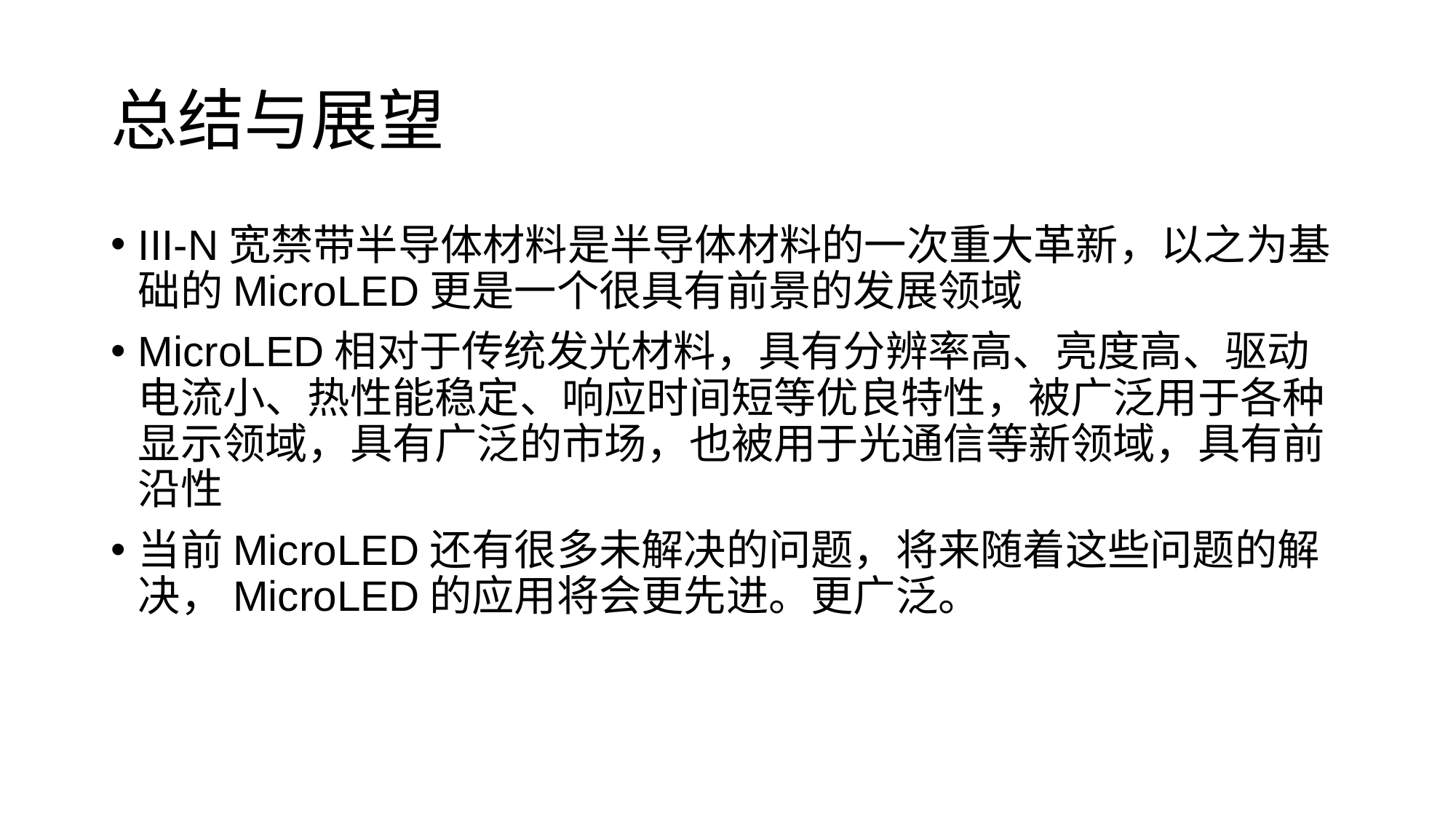

# 总结与展望
III-N宽禁带半导体材料是半导体材料的一次重大革新，以之为基础的MicroLED更是一个很具有前景的发展领域
MicroLED相对于传统发光材料，具有分辨率高、亮度高、驱动电流小、热性能稳定、响应时间短等优良特性，被广泛用于各种显示领域，具有广泛的市场，也被用于光通信等新领域，具有前沿性
当前MicroLED还有很多未解决的问题，将来随着这些问题的解决，MicroLED的应用将会更先进。更广泛。